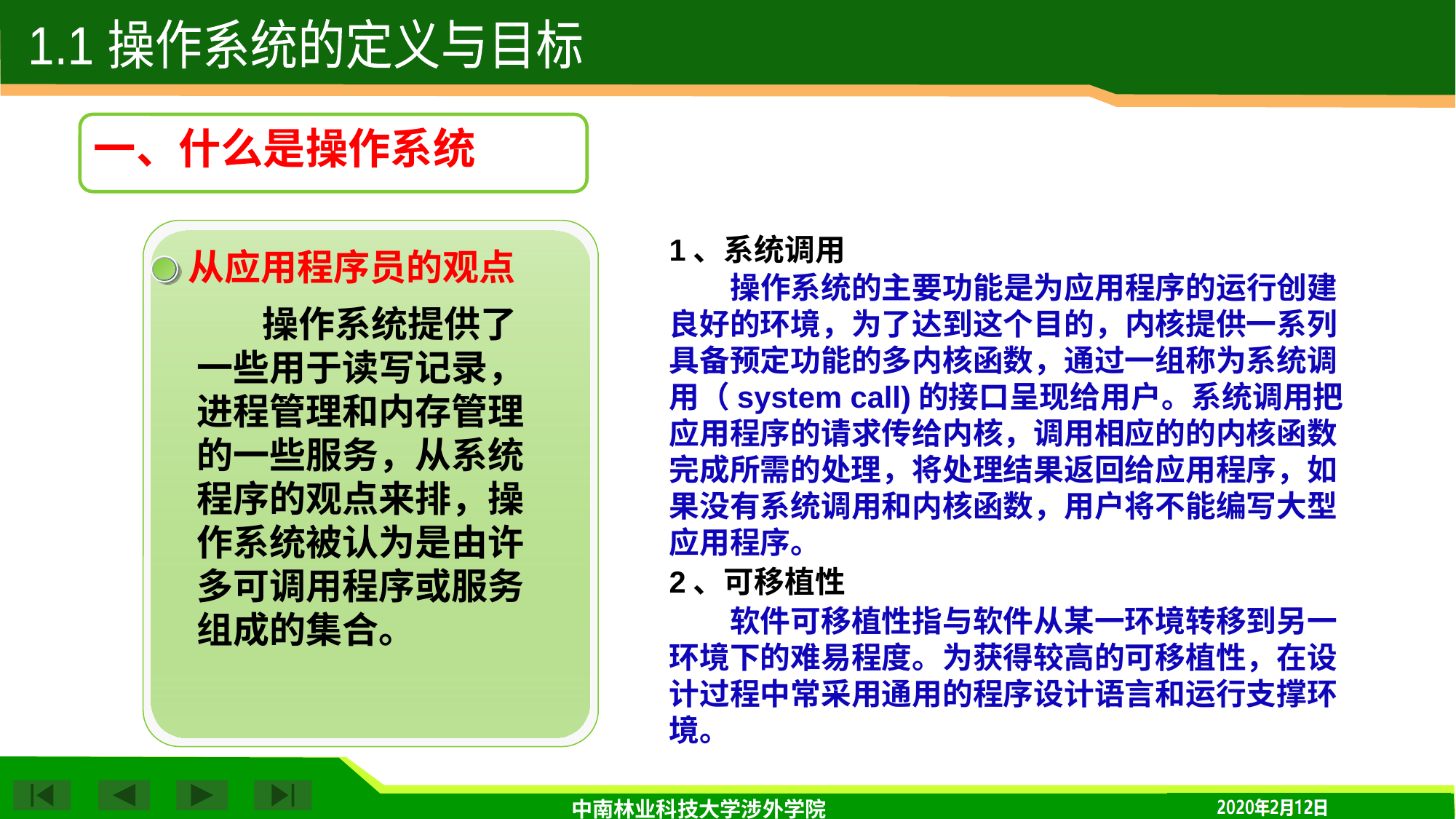

1.1 操作系统的定义与目标

一、什么是操作系统

1、系统调用
　　操作系统的主要功能是为应用程序的运行创建良好的环境，为了达到这个目的，内核提供一系列具备预定功能的多内核函数，通过一组称为系统调用（system call)的接口呈现给用户。系统调用把应用程序的请求传给内核，调用相应的的内核函数完成所需的处理，将处理结果返回给应用程序，如果没有系统调用和内核函数，用户将不能编写大型应用程序。
2、可移植性
　　软件可移植性指与软件从某一环境转移到另一环境下的难易程度。为获得较高的可移植性，在设计过程中常采用通用的程序设计语言和运行支撑环境。

从应用程序员的观点

       操作系统提供了一些用于读写记录，进程管理和内存管理的一些服务，从系统程序的观点来排，操作系统被认为是由许多可调用程序或服务组成的集合。